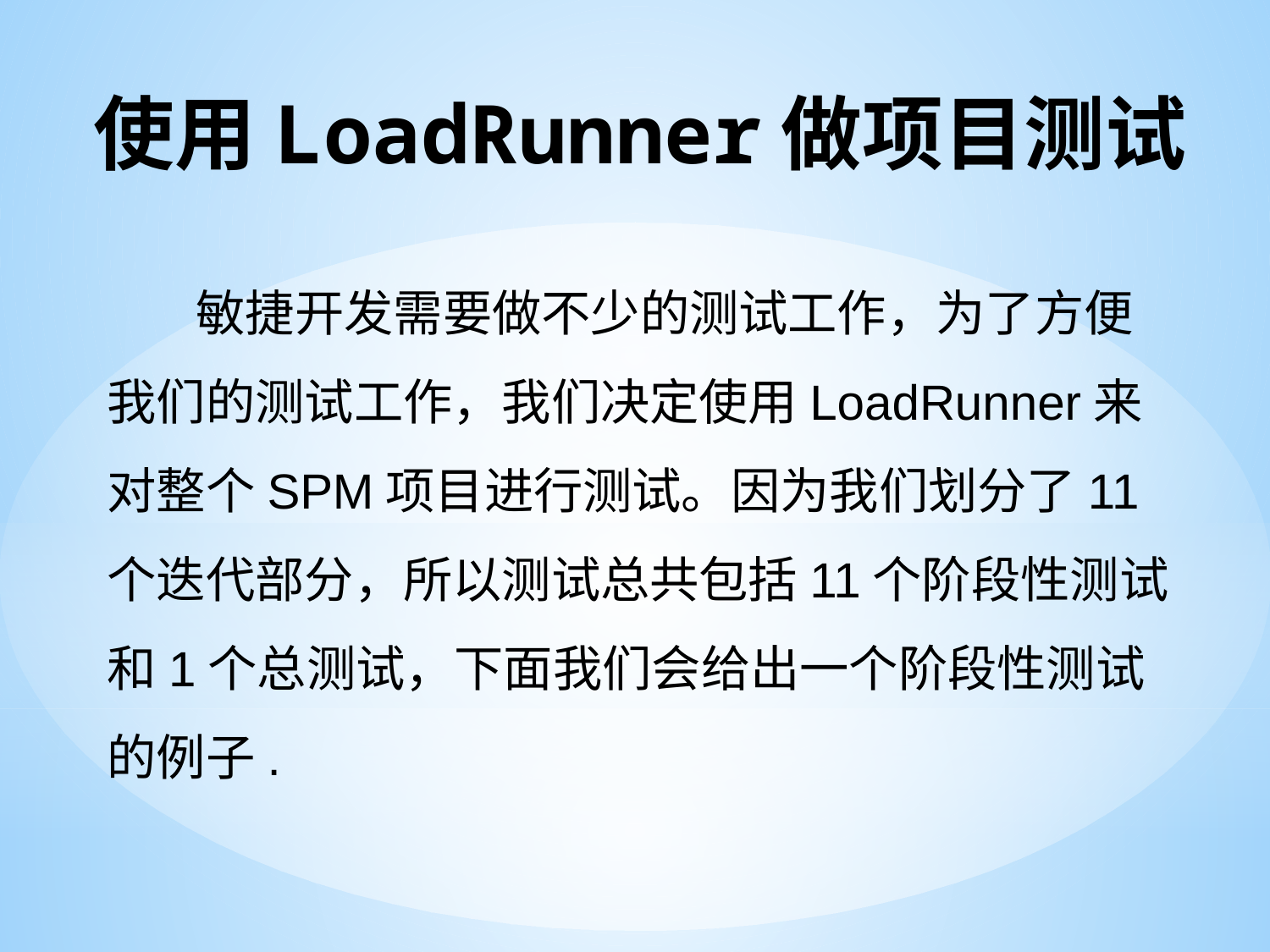

# 使用LoadRunner做项目测试
       敏捷开发需要做不少的测试工作，为了方便
我们的测试工作，我们决定使用LoadRunner来
对整个SPM项目进行测试。因为我们划分了11个迭代部分，所以测试总共包括11个阶段性测试和1个总测试，下面我们会给出一个阶段性测试的例子.